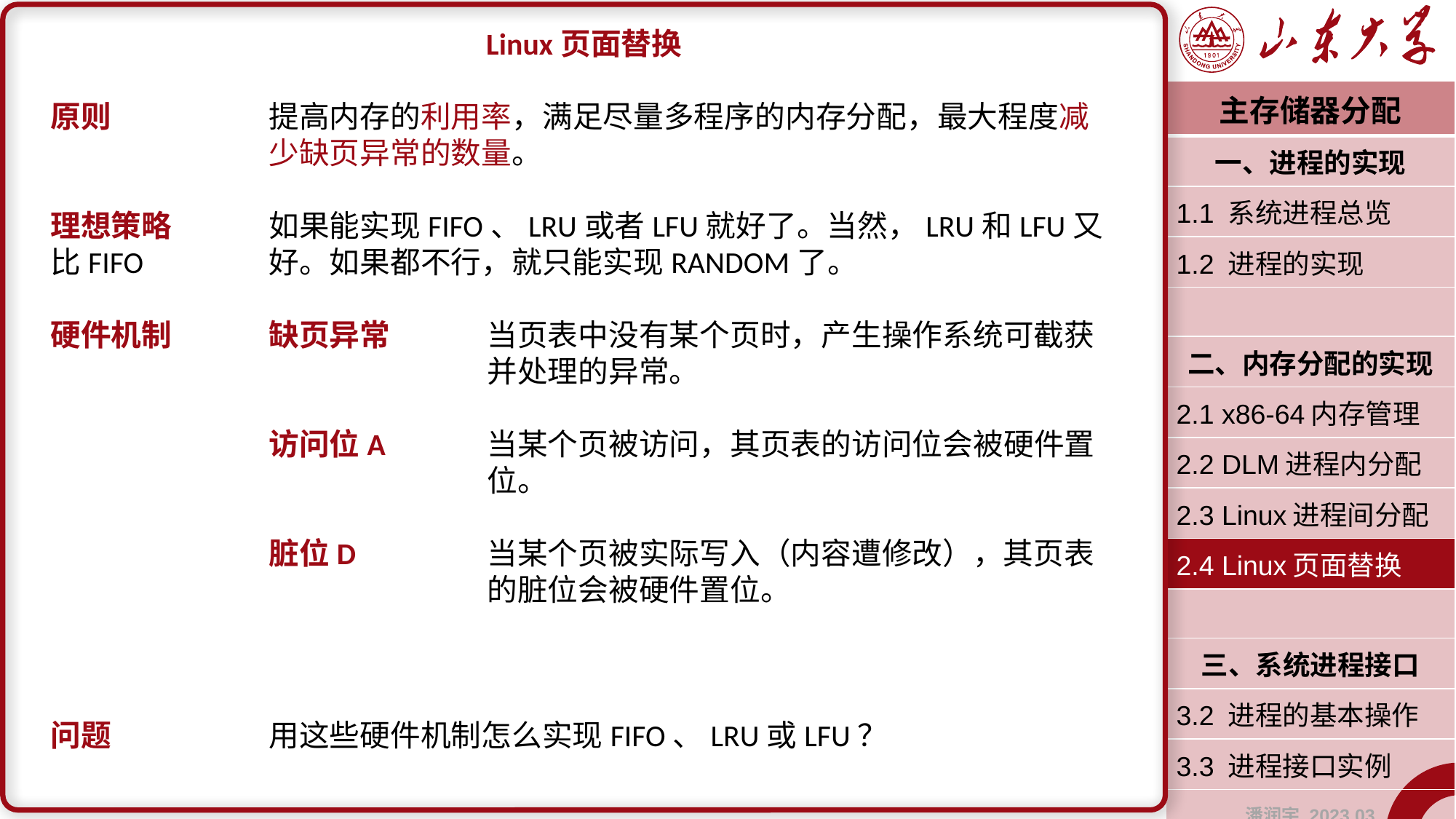

Linux页面替换

原则		提高内存的利用率，满足尽量多程序的内存分配，最大程度减		少缺页异常的数量。

理想策略	如果能实现FIFO、LRU或者LFU就好了。当然，LRU和LFU又比FIFO		好。如果都不行，就只能实现RANDOM了。

硬件机制	缺页异常	当页表中没有某个页时，产生操作系统可截获				并处理的异常。

		访问位A	当某个页被访问，其页表的访问位会被硬件置				位。

		脏位D		当某个页被实际写入（内容遭修改），其页表				的脏位会被硬件置位。

问题		用这些硬件机制怎么实现FIFO、LRU或LFU？

| 主存储器分配 |
| --- |
| 一、进程的实现 |
| 1.1 系统进程总览 |
| 1.2 进程的实现 |
|  |
| 二、内存分配的实现 |
| 2.1 x86-64内存管理 |
| 2.2 DLM进程内分配 |
| 2.3 Linux进程间分配 |
| 2.4 Linux页面替换 |
|  |
| 三、系统进程接口 |
| 3.2 进程的基本操作 |
| 3.3 进程接口实例 |
| 潘润宇 2023.03 |